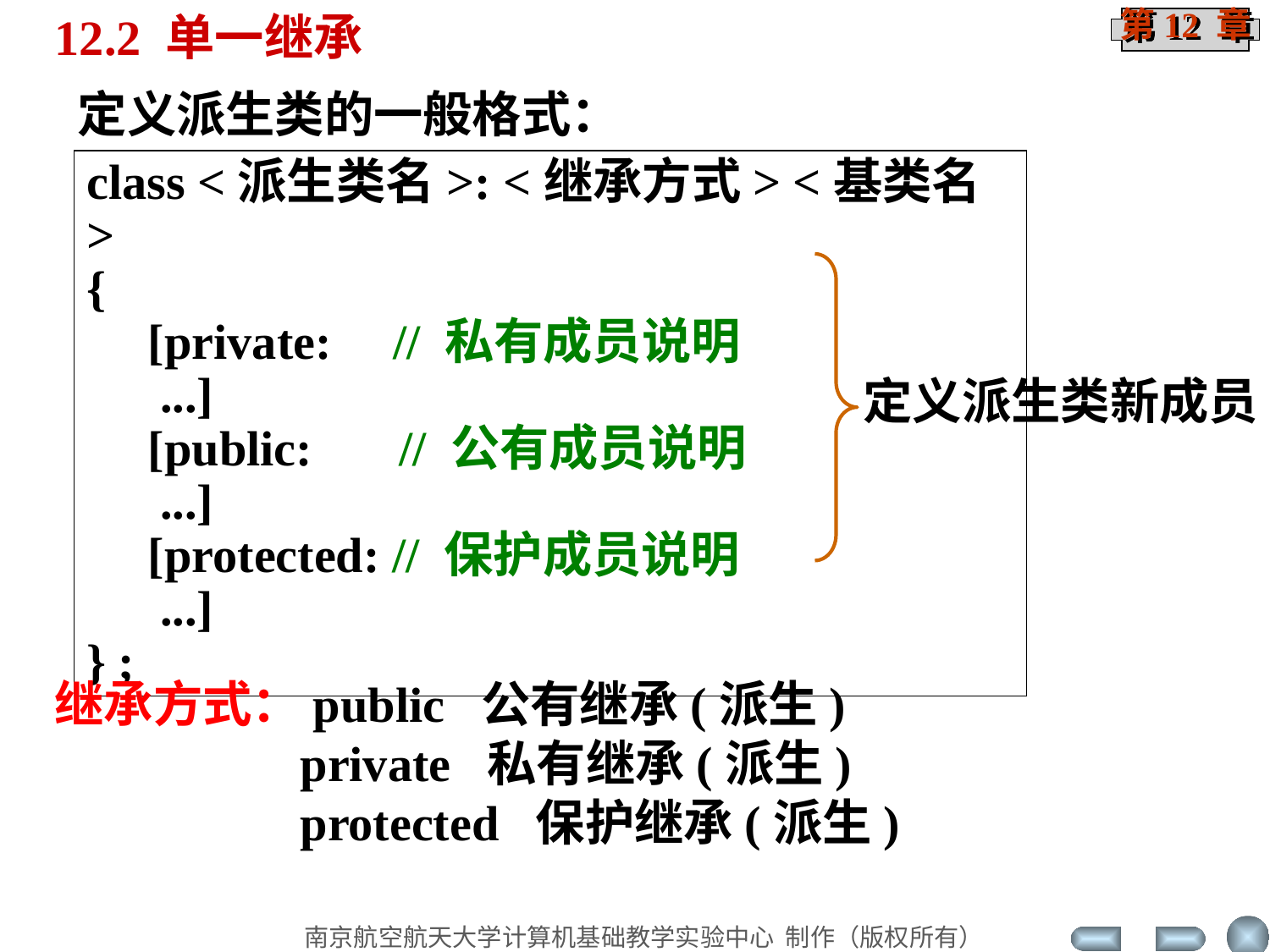

12.2 单一继承
定义派生类的一般格式：
class <派生类名>: <继承方式> <基类名>
{
     [private:     // 私有成员说明
      ...]
     [public:       // 公有成员说明
      ...]
     [protected: // 保护成员说明
      ...]
} ;

定义派生类新成员
继承方式：public  公有继承(派生)
                    private  私有继承(派生)
                    protected  保护继承(派生)